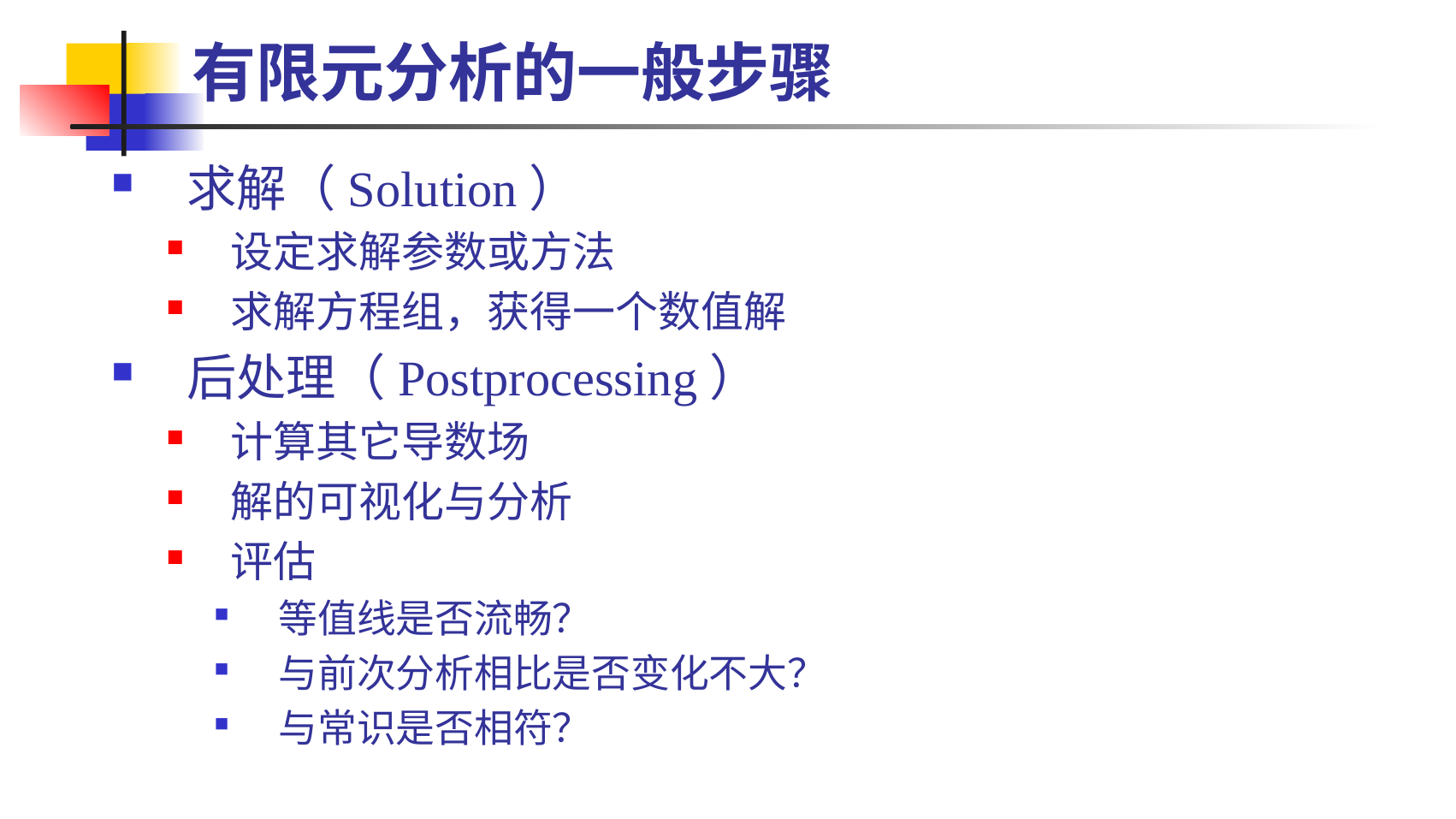

# 有限元分析的一般步骤
求解（Solution）
设定求解参数或方法
求解方程组，获得一个数值解
后处理（Postprocessing）
计算其它导数场
解的可视化与分析
评估
等值线是否流畅？
与前次分析相比是否变化不大？
与常识是否相符？